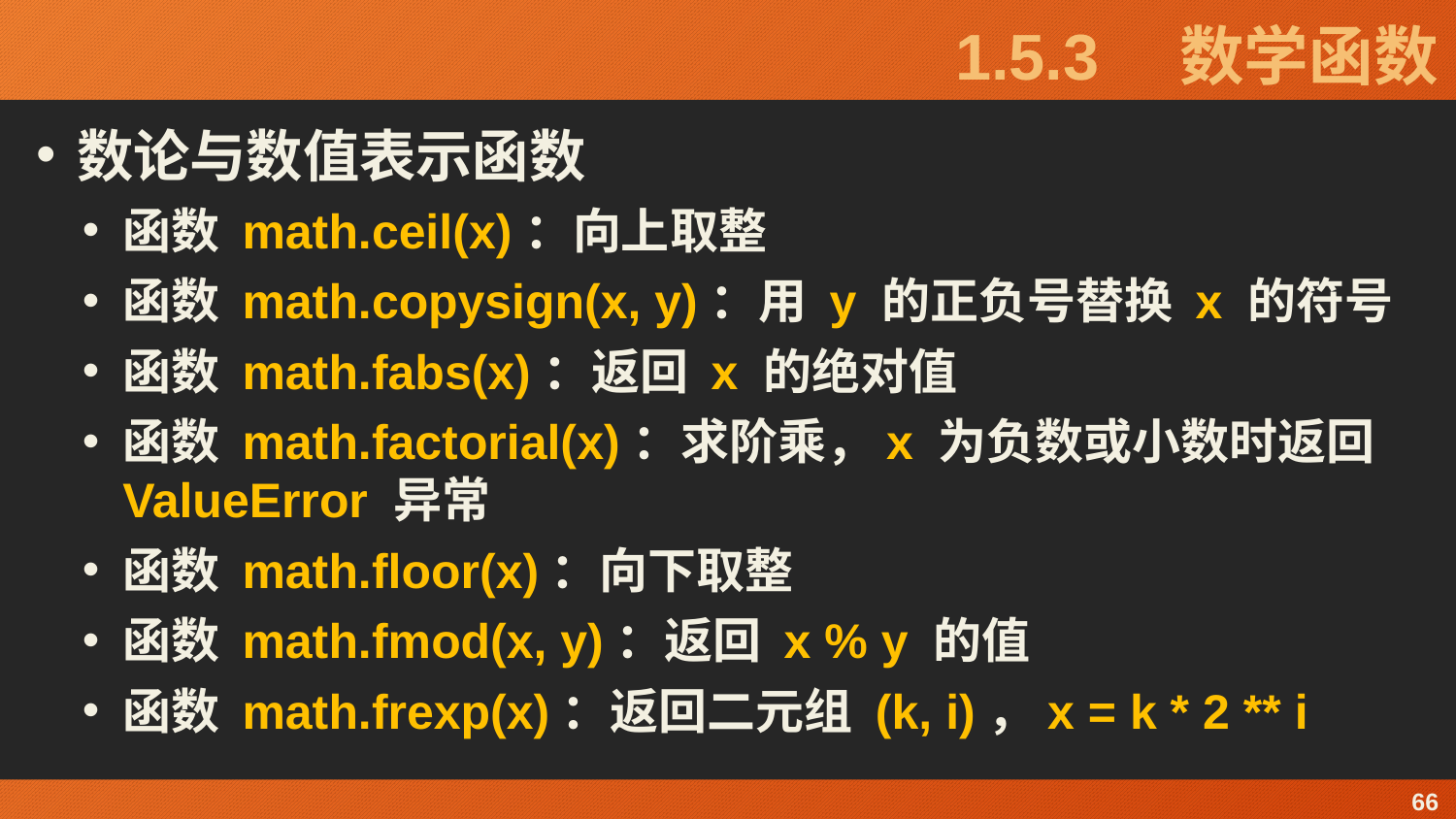

# 1.5.3　数学函数
数论与数值表示函数
函数 math.ceil(x)：向上取整
函数 math.copysign(x, y)：用 y 的正负号替换 x 的符号
函数 math.fabs(x)：返回 x 的绝对值
函数 math.factorial(x)：求阶乘，x 为负数或小数时返回 ValueError 异常
函数 math.floor(x)：向下取整
函数 math.fmod(x, y)：返回 x % y 的值
函数 math.frexp(x)：返回二元组 (k, i)，x = k * 2 ** i
66